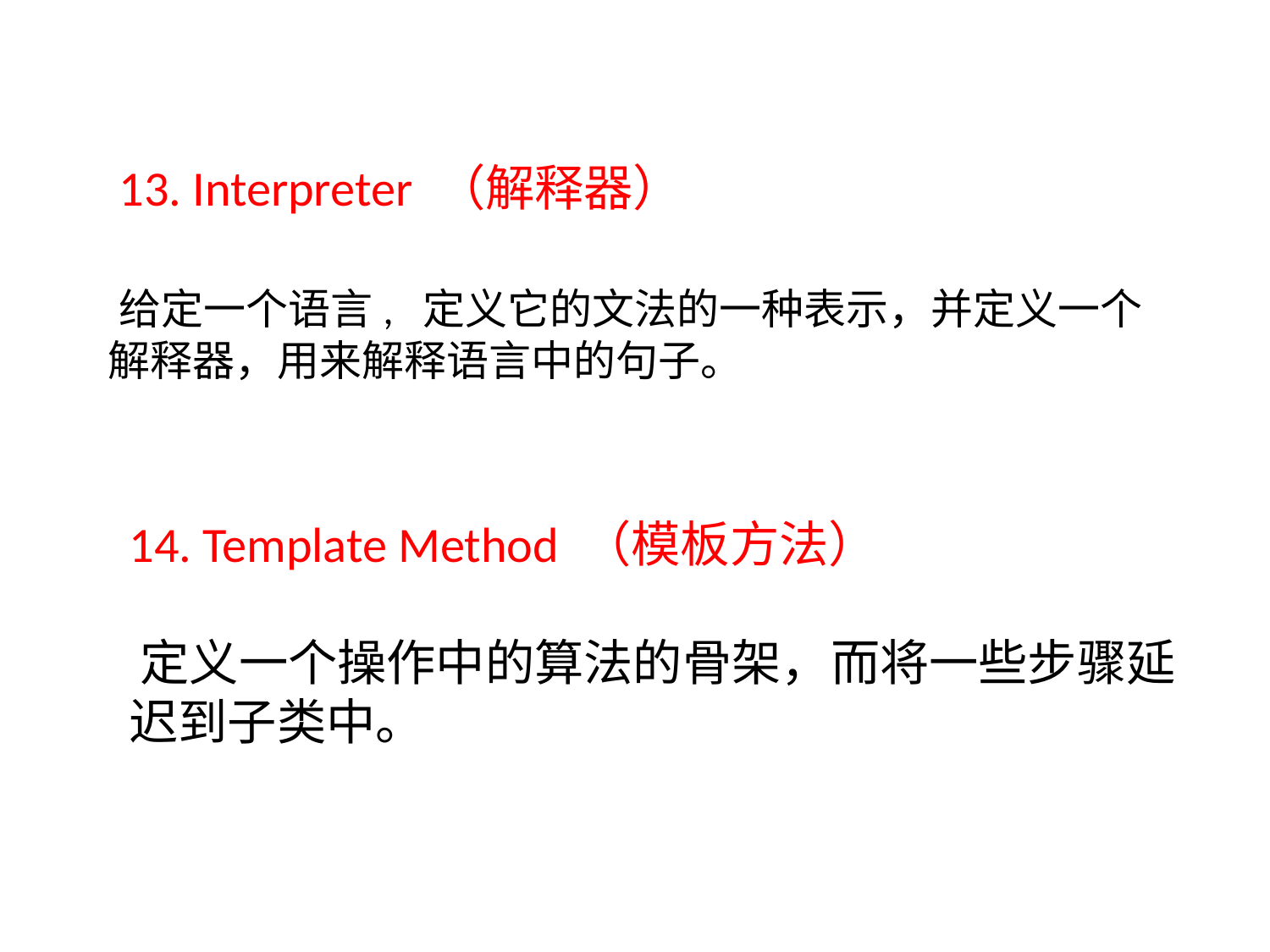

# 13. Interpreter （解释器） 给定一个语言,  定义它的文法的一种表示，并定义一个解释器，用来解释语言中的句子。
14. Template Method （模板方法）
 定义一个操作中的算法的骨架，而将一些步骤延迟到子类中。